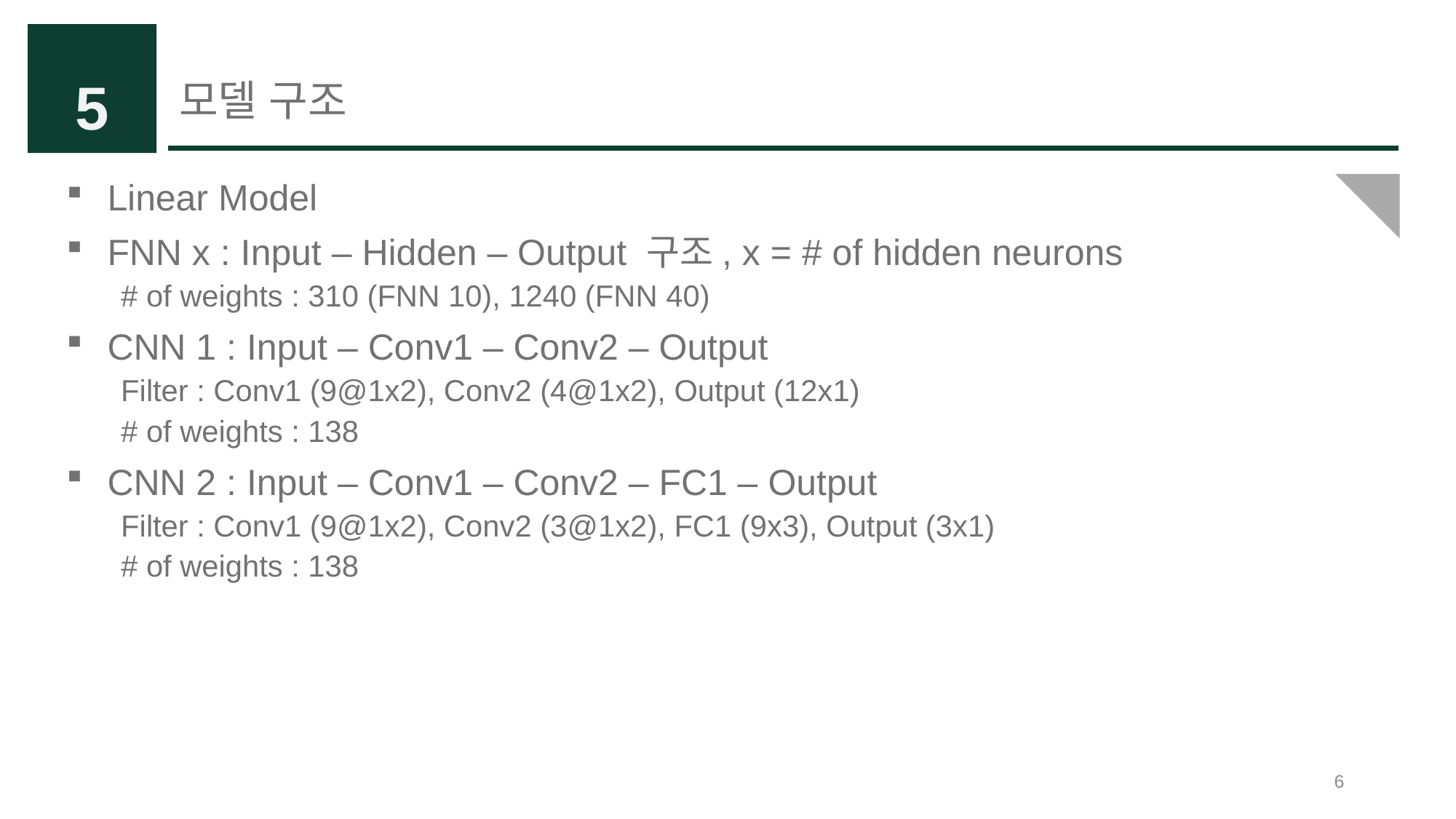

5
# 모델 구조
Linear Model
FNN x : Input – Hidden – Output 구조, x = # of hidden neurons
# of weights : 310 (FNN 10), 1240 (FNN 40)
CNN 1 : Input – Conv1 – Conv2 – Output
Filter : Conv1 (9@1x2), Conv2 (4@1x2), Output (12x1)
# of weights : 138
CNN 2 : Input – Conv1 – Conv2 – FC1 – Output
Filter : Conv1 (9@1x2), Conv2 (3@1x2), FC1 (9x3), Output (3x1)
# of weights : 138

6